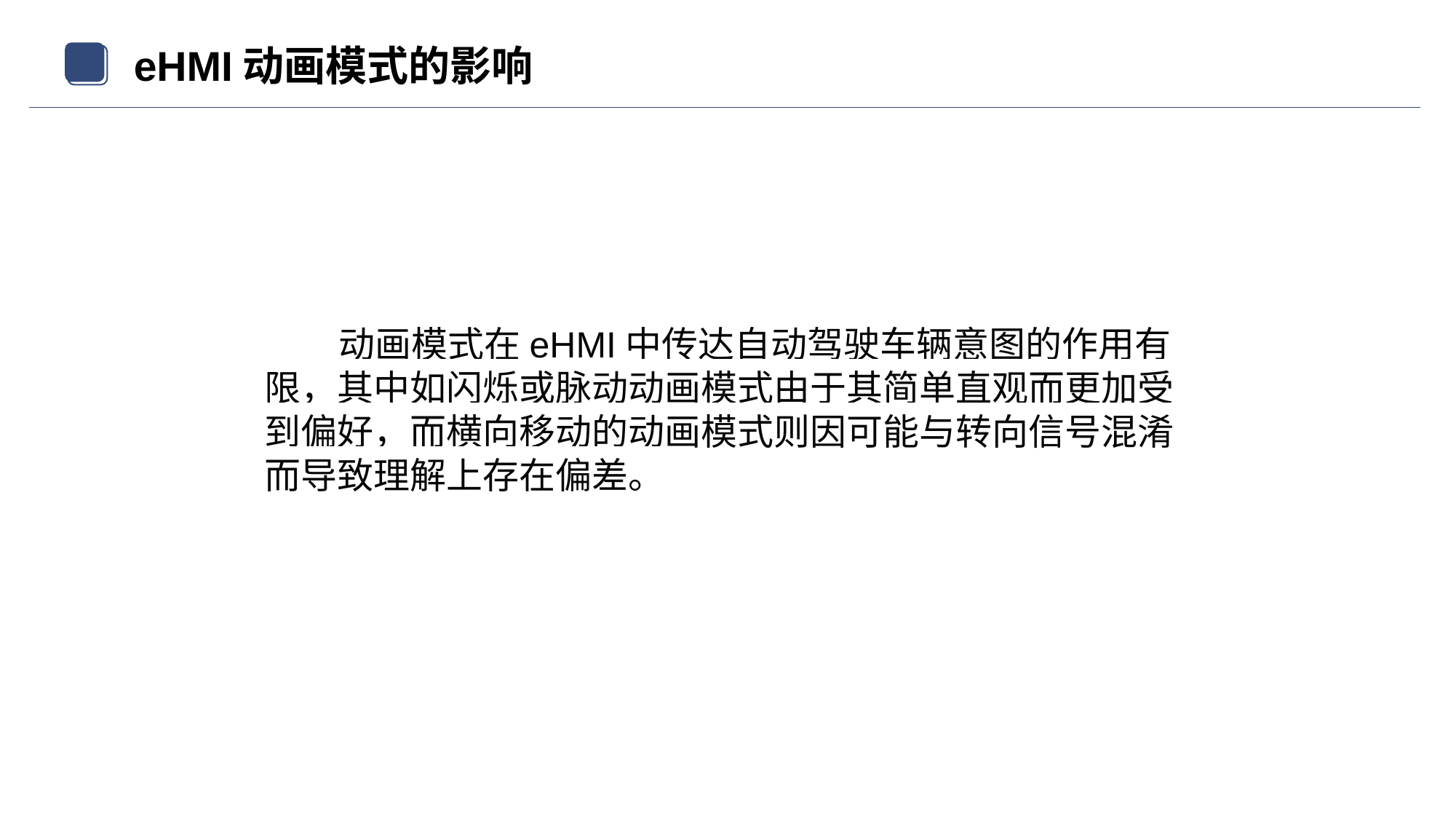

eHMI动画模式的影响
        动画模式在eHMI中传达自动驾驶车辆意图的作用有限，其中如闪烁或脉动动画模式由于其简单直观而更加受到偏好，而横向移动的动画模式则因可能与转向信号混淆而导致理解上存在偏差。